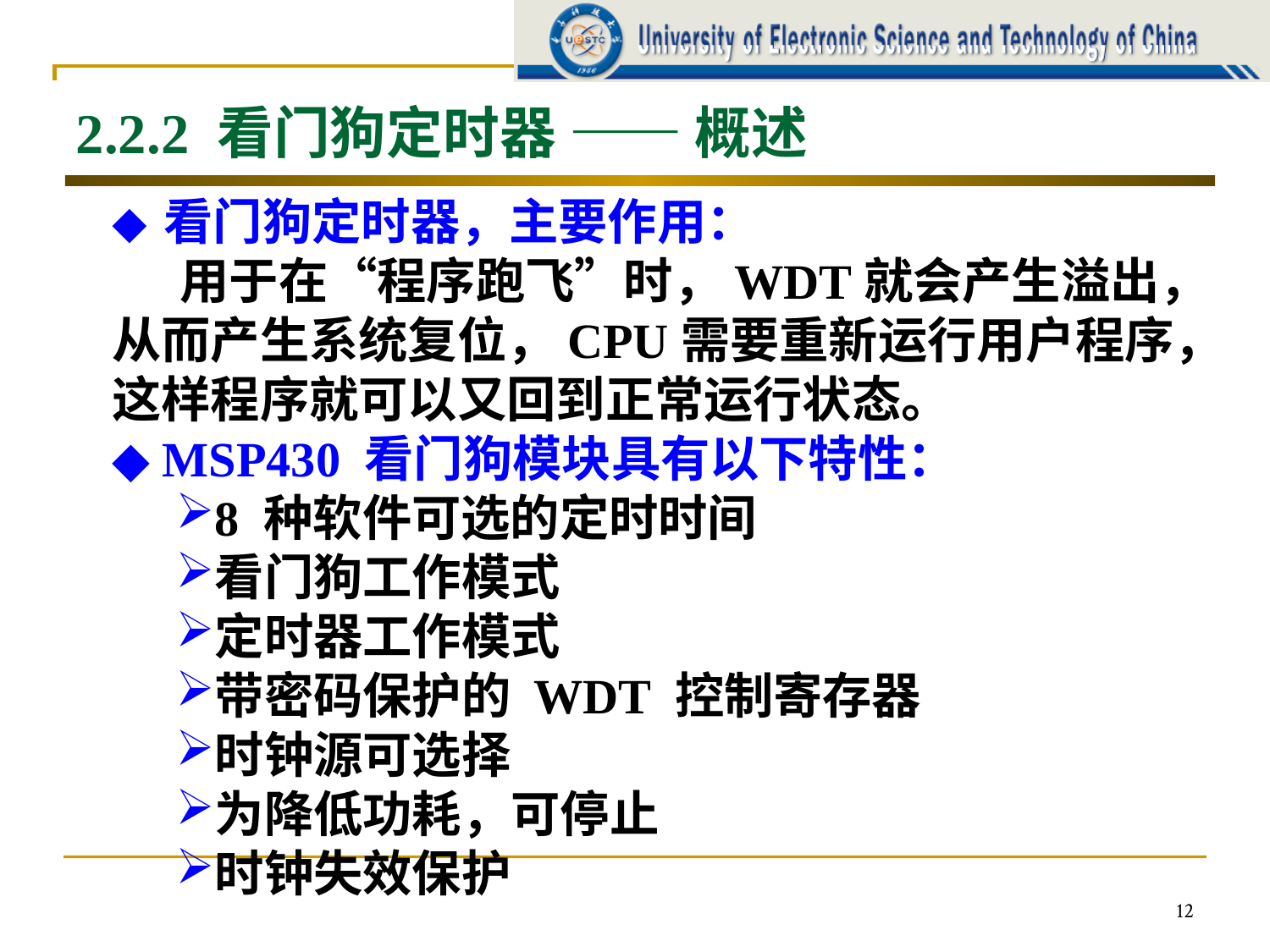

2.2.2 看门狗定时器 —— 概述
◆ 看门狗定时器，主要作用：
     用于在“程序跑飞”时，WDT就会产生溢出，从而产生系统复位，CPU需要重新运行用户程序，这样程序就可以又回到正常运行状态。
◆ MSP430 看门狗模块具有以下特性：
8 种软件可选的定时时间
看门狗工作模式
定时器工作模式
带密码保护的 WDT 控制寄存器
时钟源可选择
为降低功耗，可停止
时钟失效保护
12